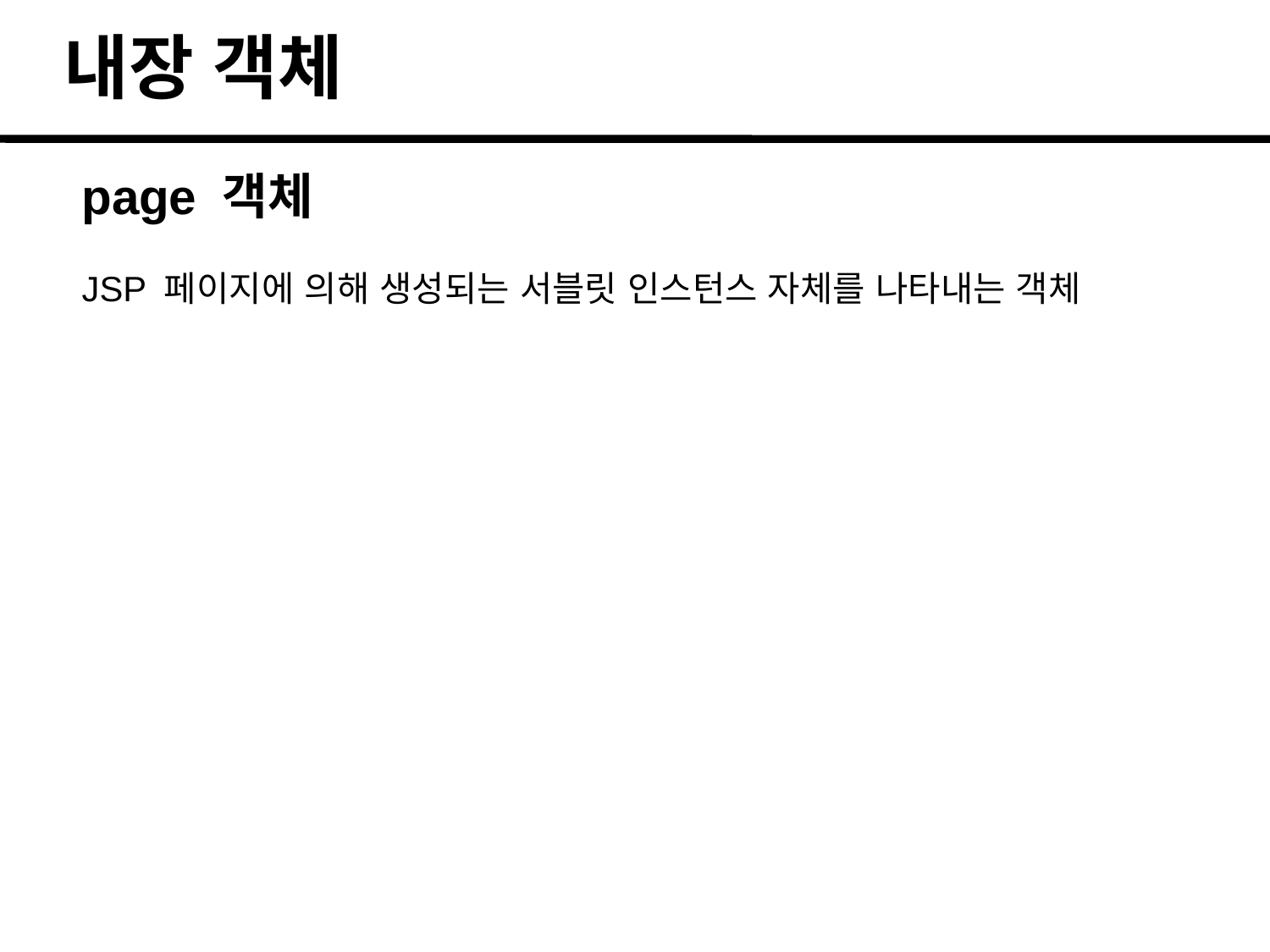

내장 객체
page 객체

JSP 페이지에 의해 생성되는 서블릿 인스턴스 자체를 나타내는 객체